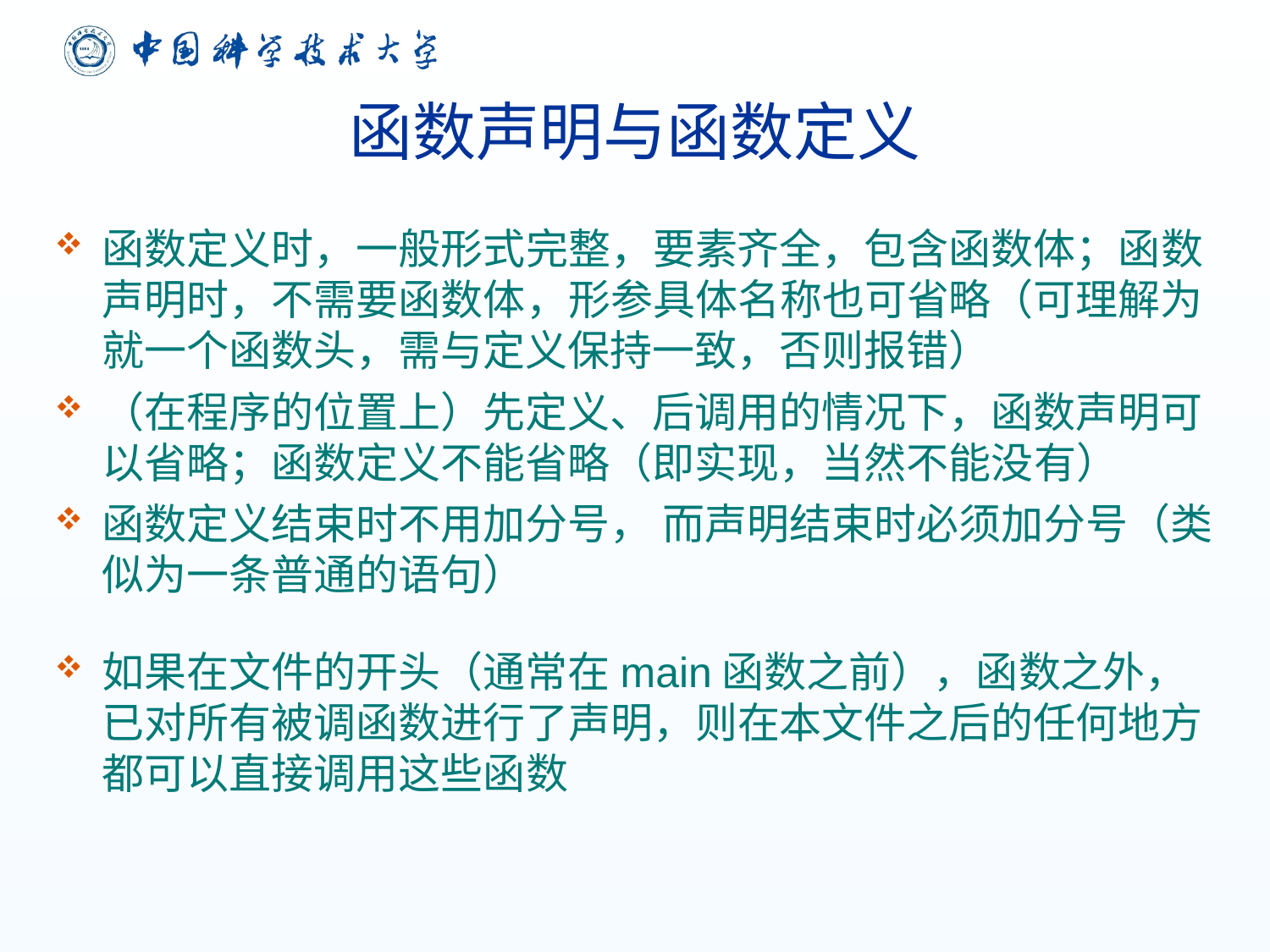

# 函数声明与函数定义
函数定义时，一般形式完整，要素齐全，包含函数体；函数声明时，不需要函数体，形参具体名称也可省略（可理解为就一个函数头，需与定义保持一致，否则报错）
（在程序的位置上）先定义、后调用的情况下，函数声明可以省略；函数定义不能省略（即实现，当然不能没有）
函数定义结束时不用加分号， 而声明结束时必须加分号（类似为一条普通的语句）

如果在文件的开头（通常在main函数之前），函数之外，已对所有被调函数进行了声明，则在本文件之后的任何地方都可以直接调用这些函数